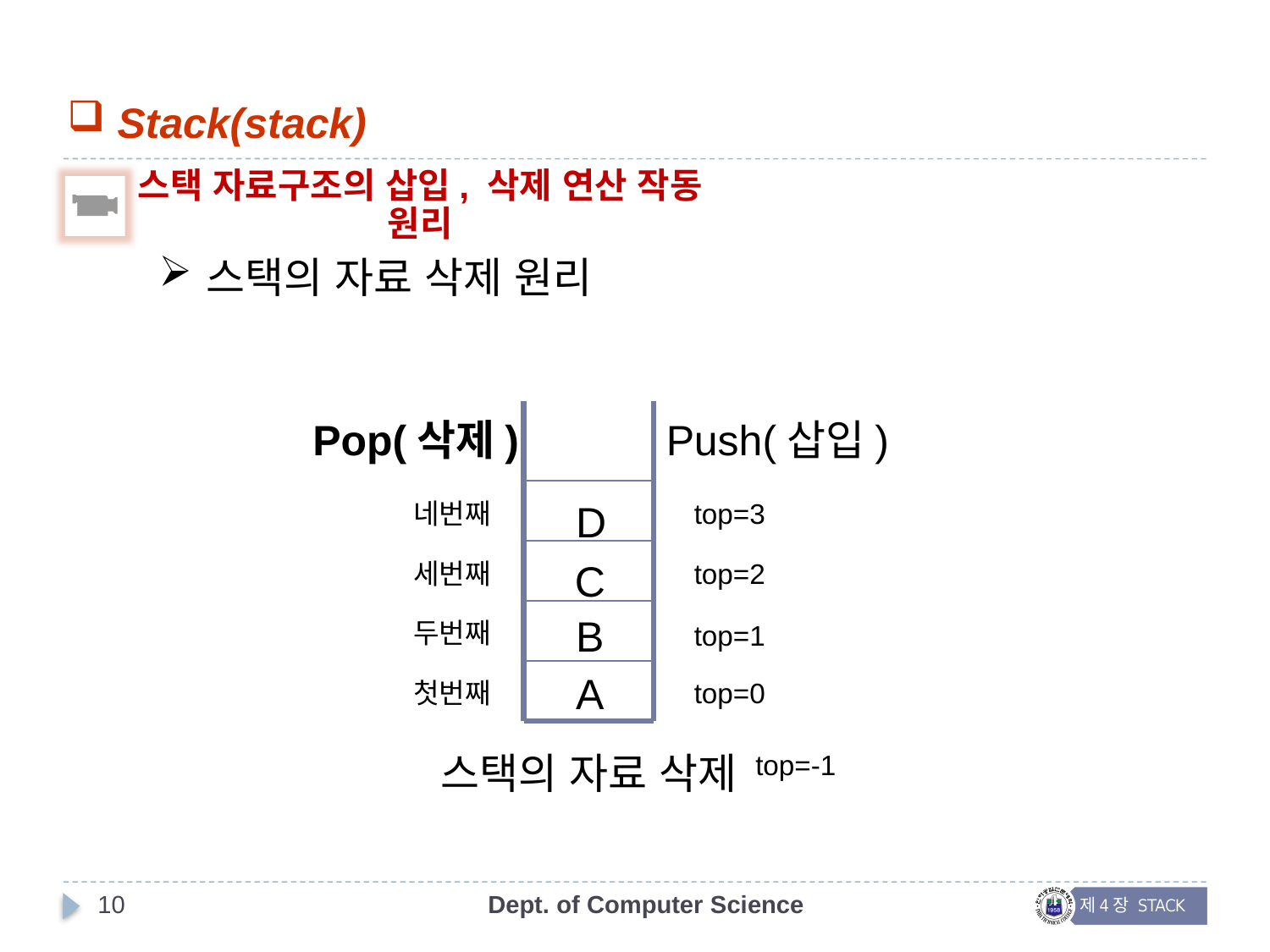

Stack(stack)
스택 자료구조의 삽입, 삭제 연산 작동 원리

스택의 자료 삭제 원리
Pop(삭제)
Push(삽입)
D
네번째
top=3
C
세번째
top=2
B
두번째
top=1
A
top=0
첫번째
스택의 자료 삭제
top=-1
10
Dept. of Computer Science